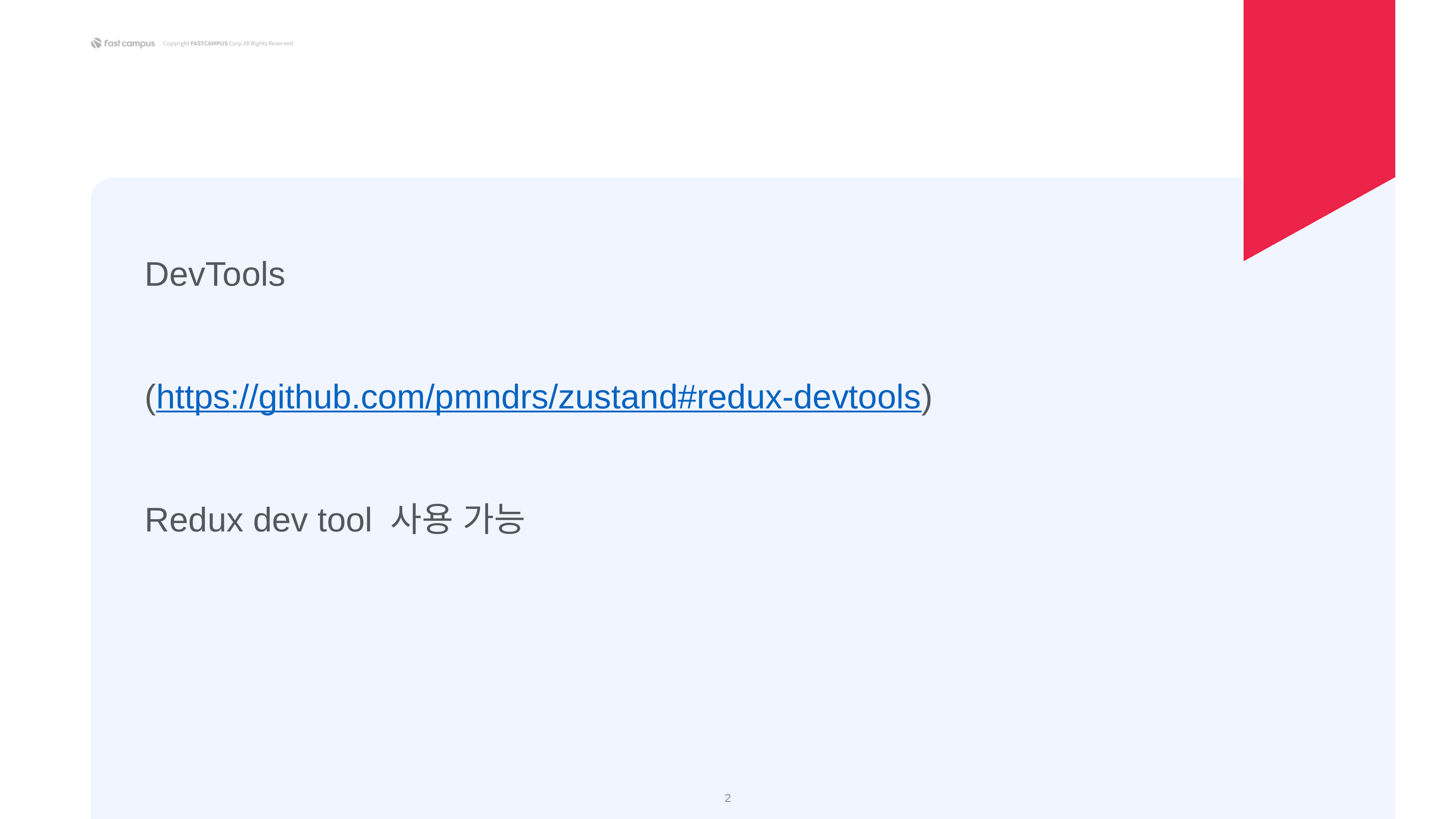

DevTools

(https://github.com/pmndrs/zustand#redux-devtools)

Redux dev tool 사용 가능
2